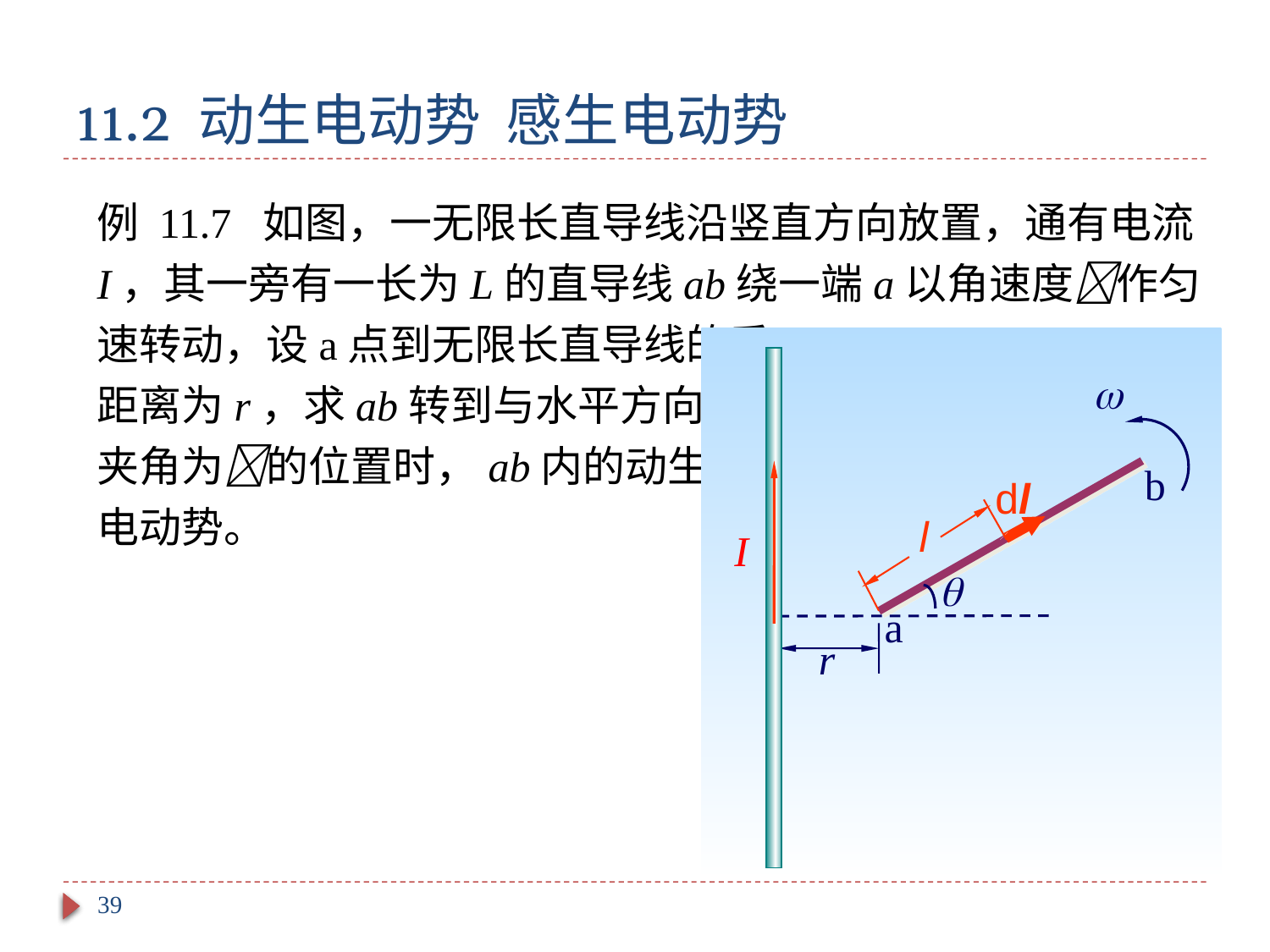

# 11.2 动生电动势  感生电动势
例 11.7  如图，一无限长直导线沿竖直方向放置，通有电流I，其一旁有一长为L的直导线ab绕一端a以角速度ω作匀速转动，设a点到无限长直导线的垂
距离为r，求ab转到与水平方向
夹角为θ的位置时，ab内的动生
电动势。

ω

b

dl

l

I
θ

a

r

39